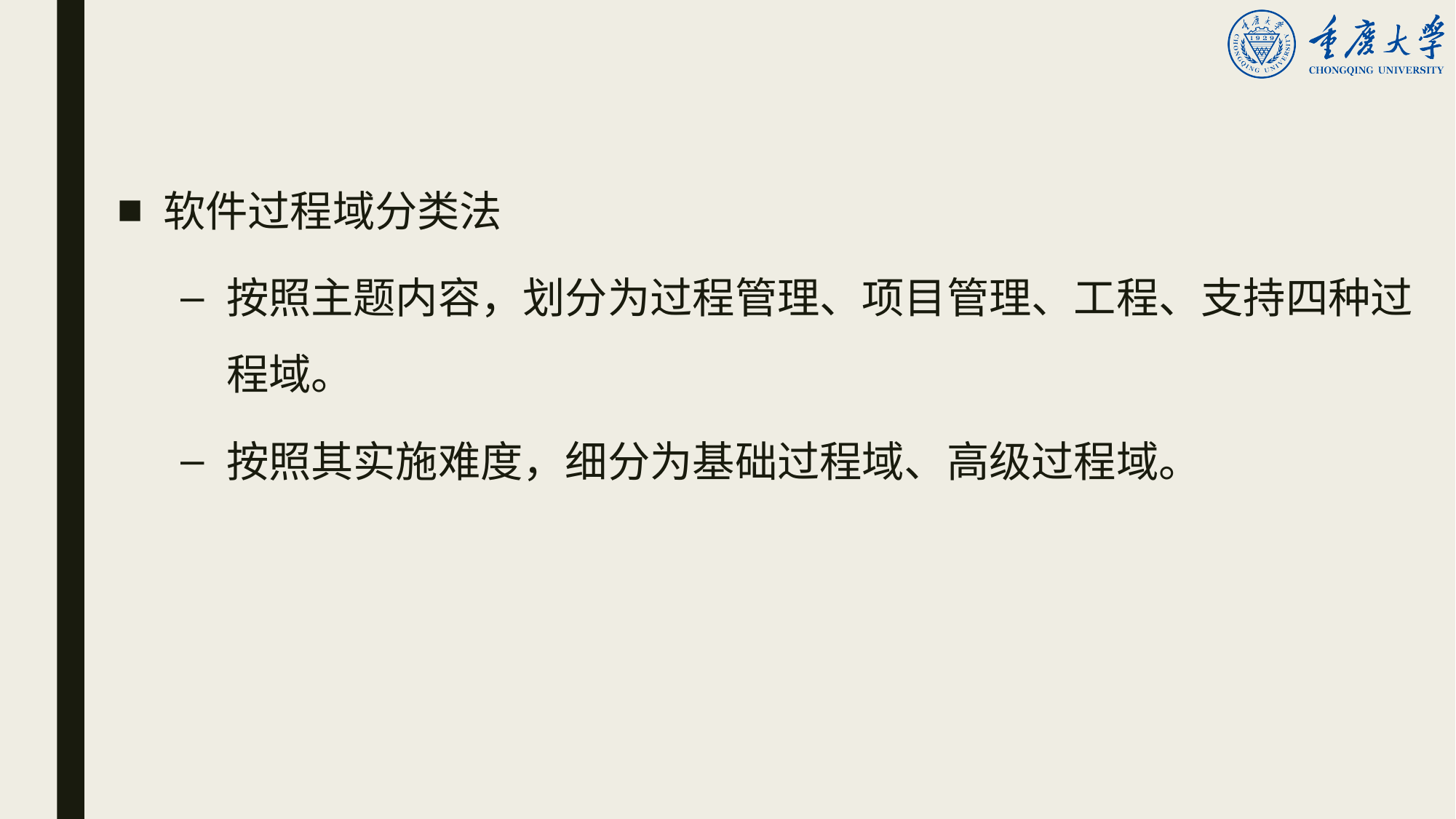

软件过程域分类法
按照主题内容，划分为过程管理、项目管理、工程、支持四种过程域。
按照其实施难度，细分为基础过程域、高级过程域。